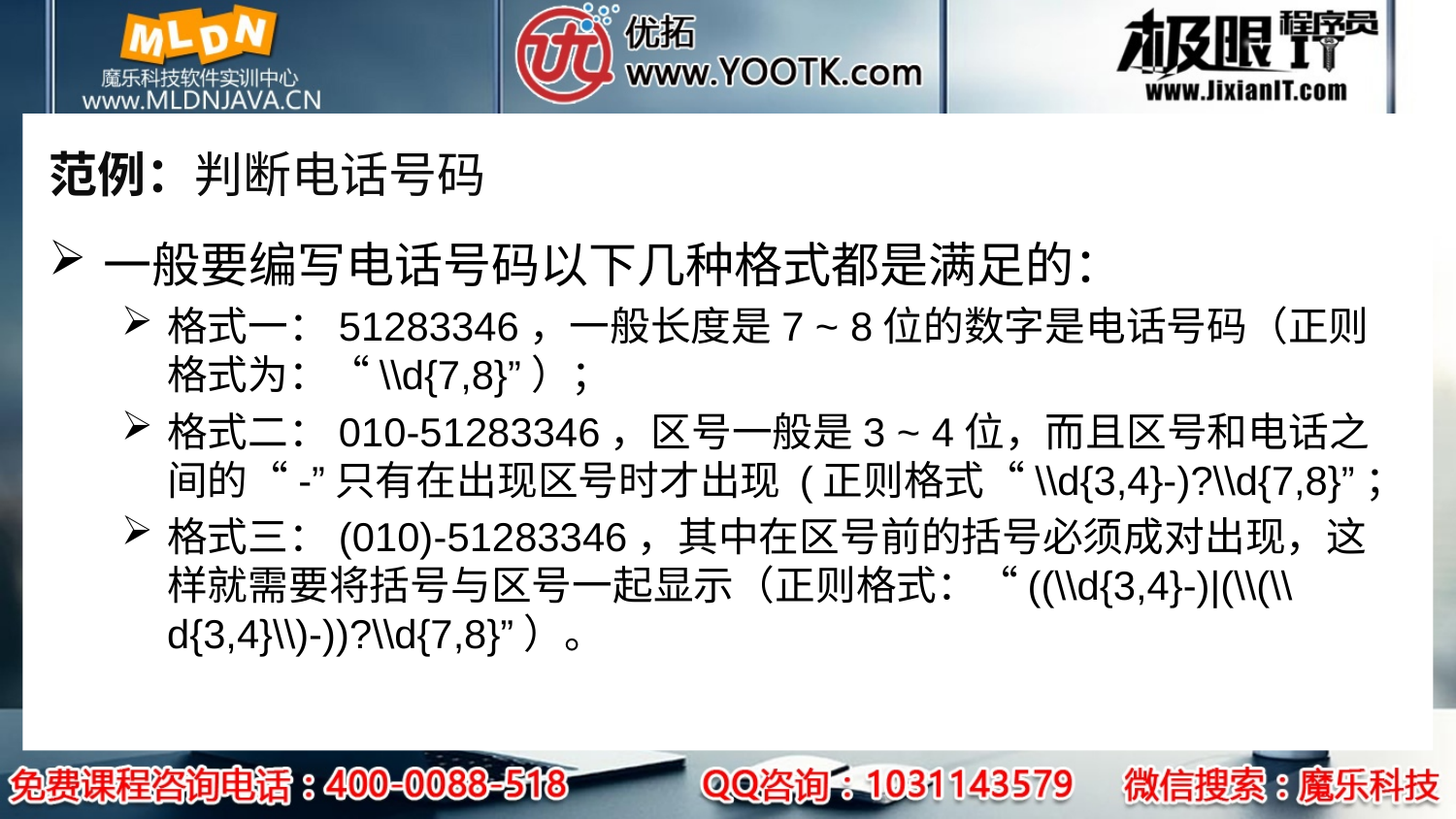

# 范例：判断电话号码
一般要编写电话号码以下几种格式都是满足的：
格式一：51283346，一般长度是7 ~ 8位的数字是电话号码（正则格式为：“\\d{7,8}”）；
格式二：010-51283346，区号一般是3 ~ 4位，而且区号和电话之间的“-”只有在出现区号时才出现 (正则格式“\\d{3,4}-)?\\d{7,8}”；
格式三：(010)-51283346，其中在区号前的括号必须成对出现，这样就需要将括号与区号一起显示（正则格式：“((\\d{3,4}-)|(\\(\\d{3,4}\\)-))?\\d{7,8}”）。